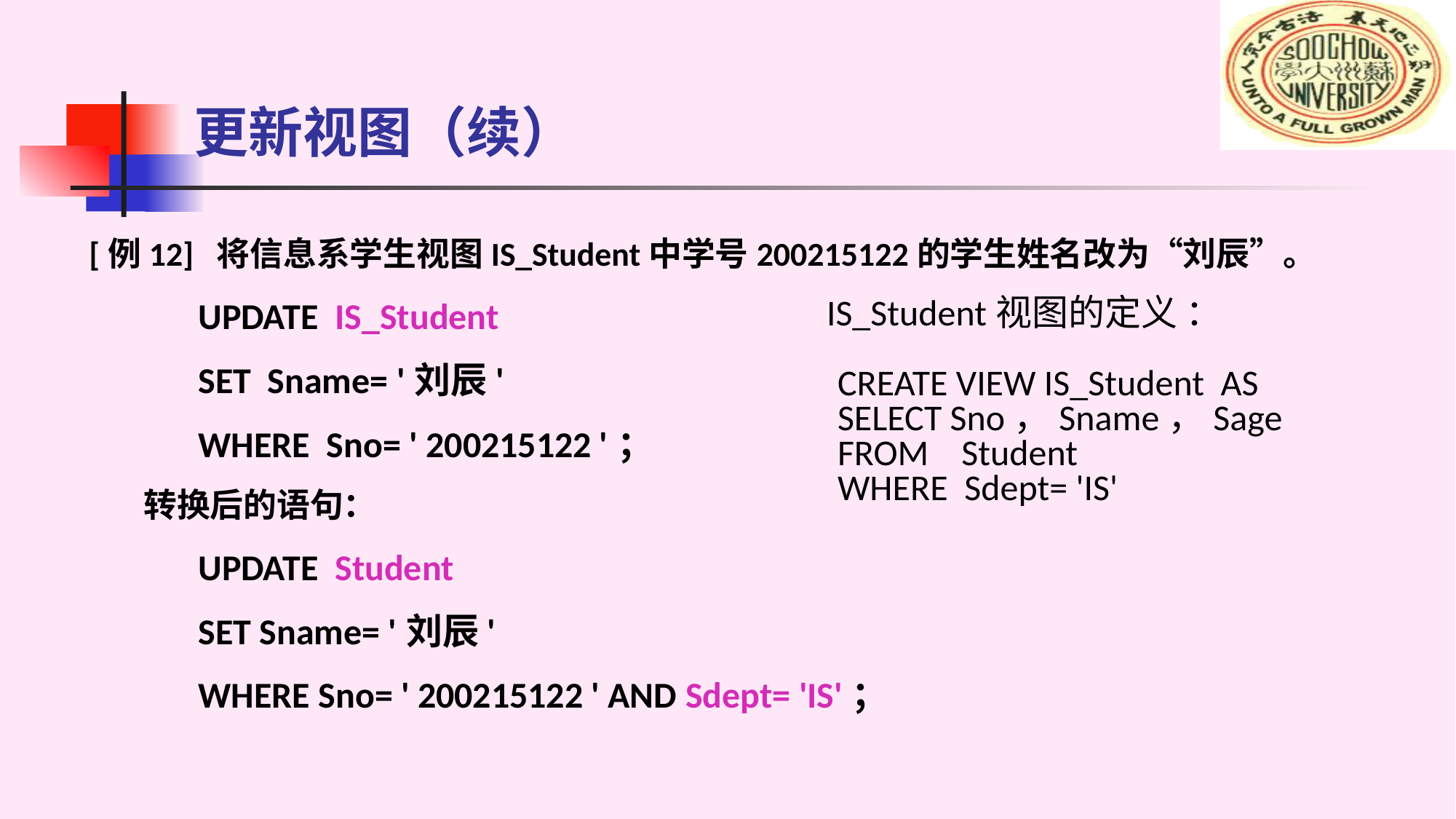

# 更新视图（续）
[例12]  将信息系学生视图IS_Student中学号200215122的学生姓名改为“刘辰”。
UPDATE  IS_Student
SET  Sname= '刘辰'
WHERE  Sno= ' 200215122 '；
转换后的语句：
UPDATE  Student
SET Sname= '刘辰'
WHERE Sno= ' 200215122 ' AND Sdept= 'IS'；
IS_Student视图的定义 ：

        CREATE VIEW IS_Student  AS
        SELECT Sno，Sname，Sage
        FROM    Student
        WHERE  Sdept= 'IS'